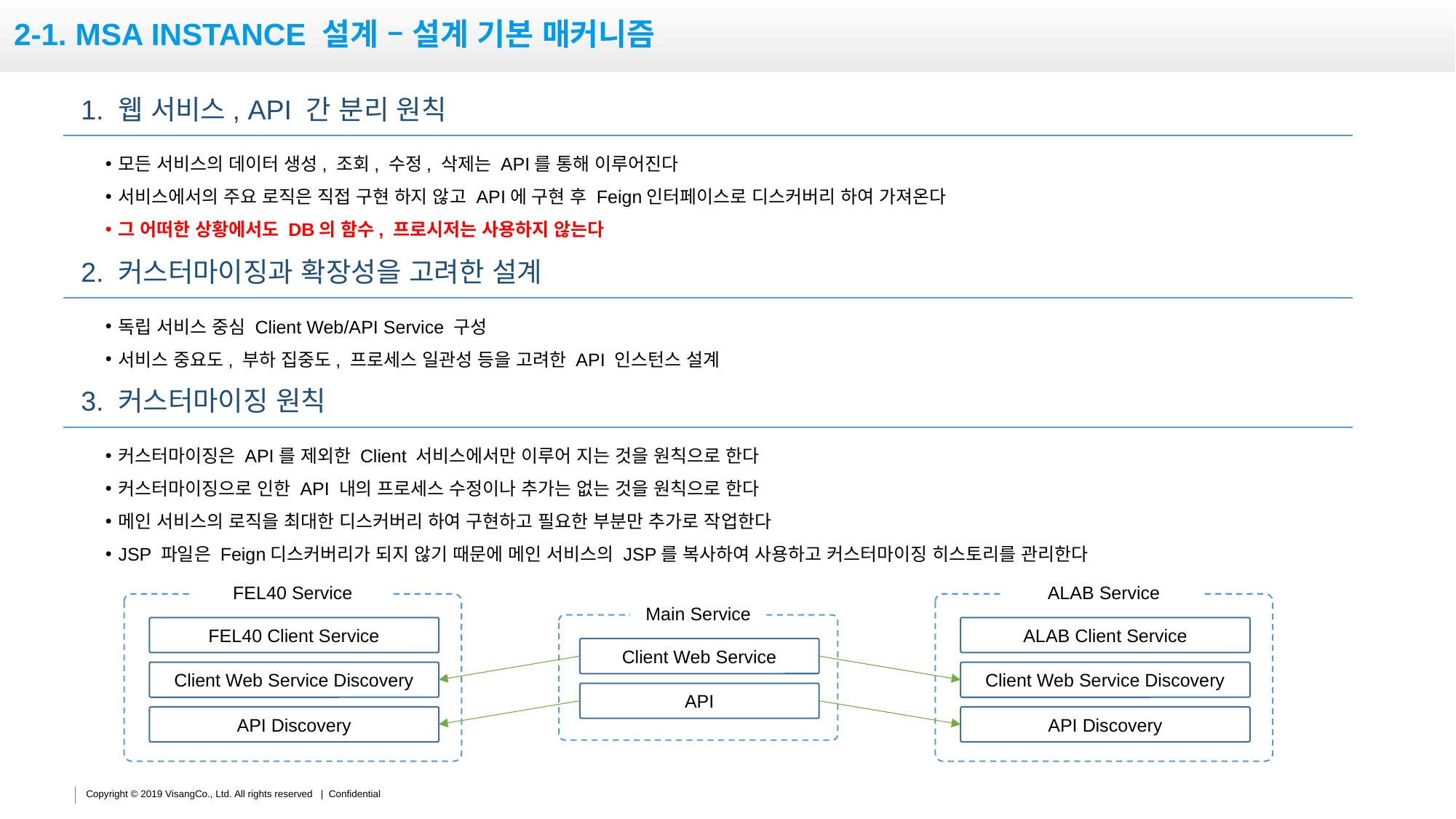

# 2-1. msa instance 설계 – 설계 기본 매커니즘
1. 웹 서비스, API 간 분리 원칙
모든 서비스의 데이터 생성, 조회, 수정, 삭제는 API를 통해 이루어진다
서비스에서의 주요 로직은 직접 구현 하지 않고 API에 구현 후 Feign인터페이스로 디스커버리 하여 가져온다
그 어떠한 상황에서도 DB의 함수, 프로시저는 사용하지 않는다
2. 커스터마이징과 확장성을 고려한 설계
독립 서비스 중심 Client Web/API Service 구성
서비스 중요도, 부하 집중도, 프로세스 일관성 등을 고려한 API 인스턴스 설계
3. 커스터마이징 원칙
커스터마이징은 API를 제외한 Client 서비스에서만 이루어 지는 것을 원칙으로 한다
커스터마이징으로 인한 API 내의 프로세스 수정이나 추가는 없는 것을 원칙으로 한다
메인 서비스의 로직을 최대한 디스커버리 하여 구현하고 필요한 부분만 추가로 작업한다
JSP 파일은 Feign디스커버리가 되지 않기 때문에 메인 서비스의 JSP를 복사하여 사용하고 커스터마이징 히스토리를 관리한다
FEL40 Service

FEL40 Client Service
Client Web Service Discovery
API Discovery
ALAB Service

ALAB Client Service
Client Web Service Discovery
API Discovery
Main Service

Client Web Service
API